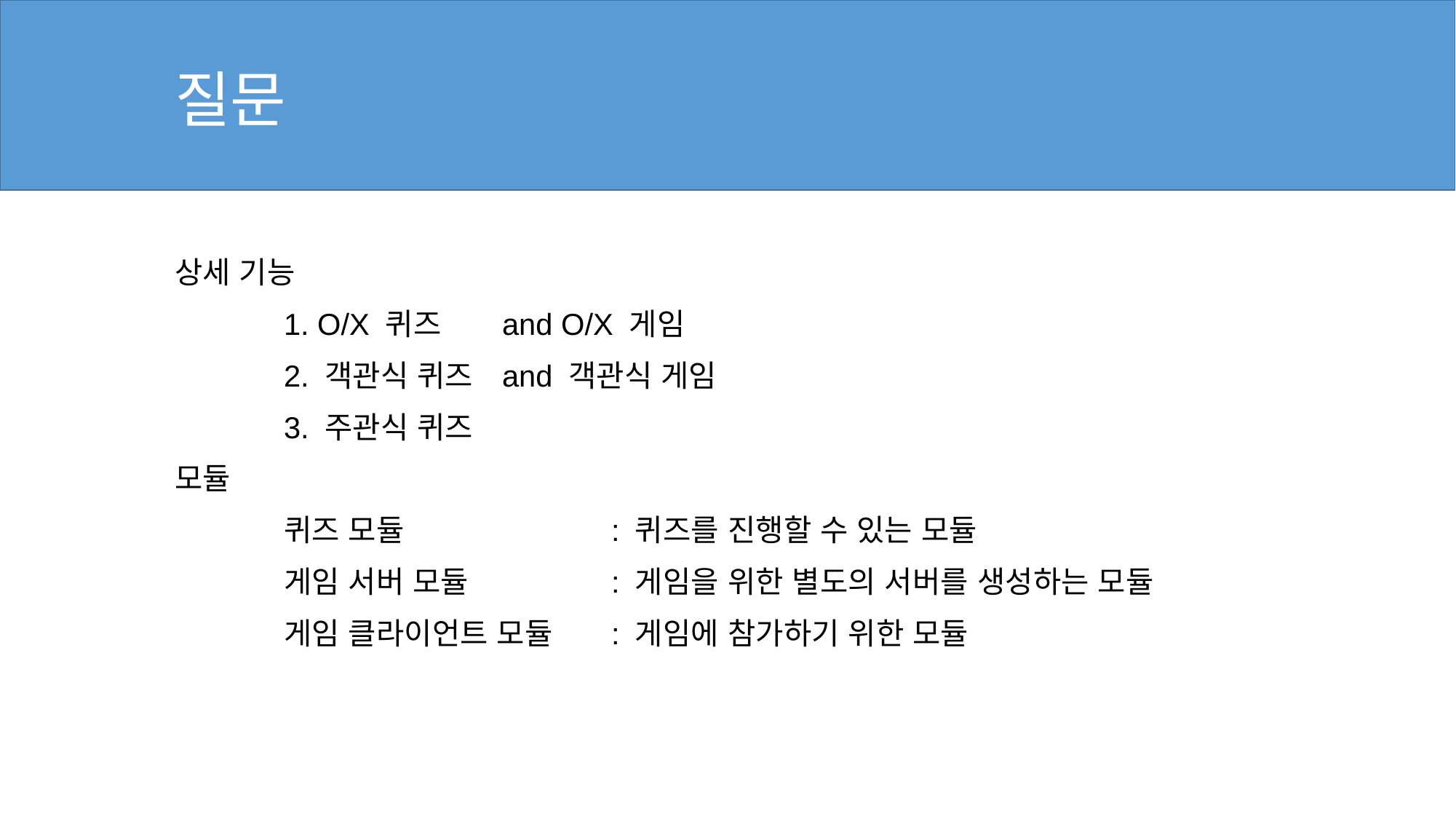

# 질문
상세 기능
	1. O/X 퀴즈 	and O/X 게임
	2. 객관식 퀴즈 	and 객관식 게임
	3. 주관식 퀴즈
모듈
	퀴즈 모듈		: 퀴즈를 진행할 수 있는 모듈
	게임 서버 모듈		: 게임을 위한 별도의 서버를 생성하는 모듈
	게임 클라이언트 모듈	: 게임에 참가하기 위한 모듈